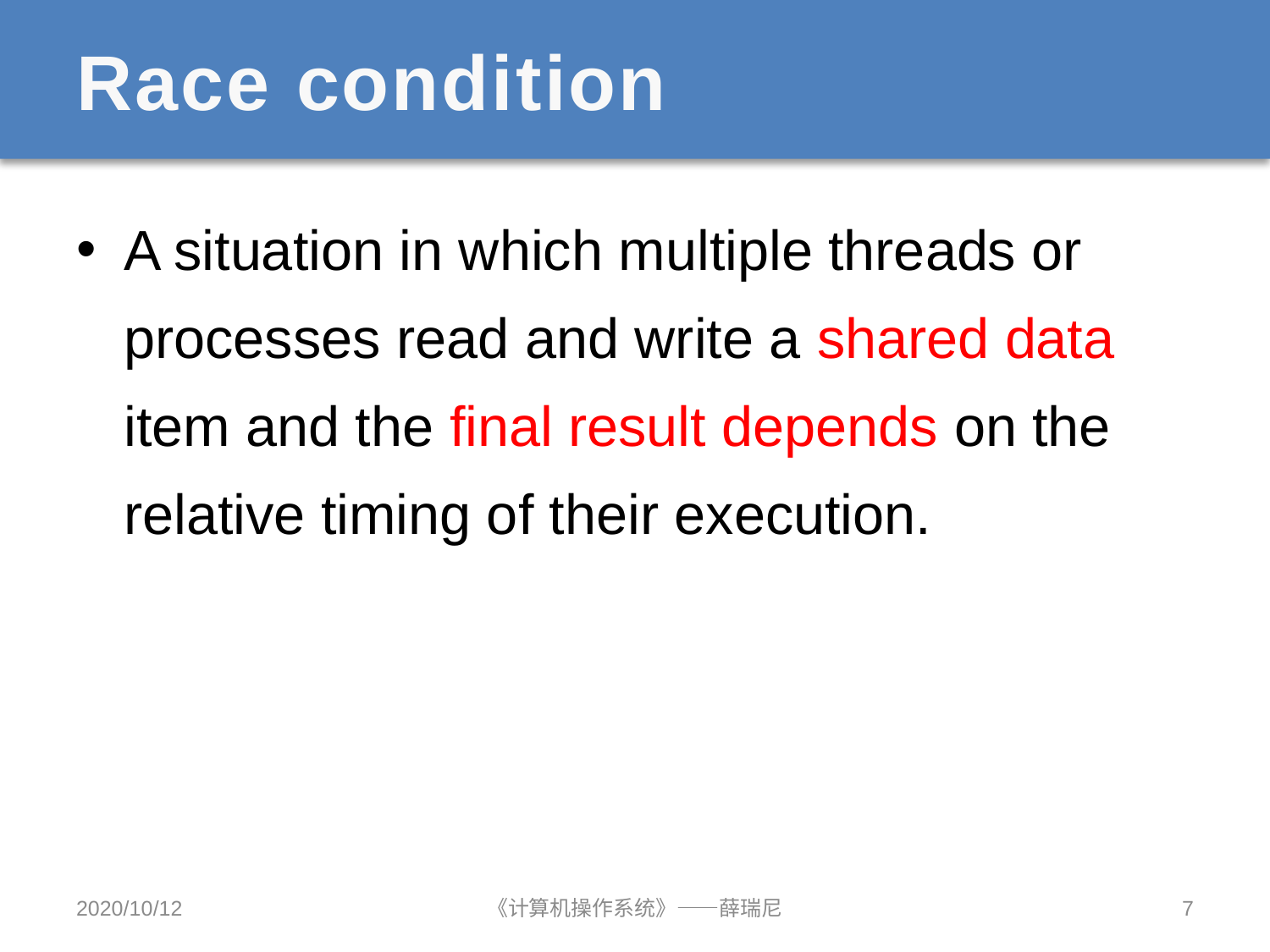

# Race condition
A situation in which multiple threads or processes read and write a shared data item and the final result depends on the relative timing of their execution.
2020/10/12
《计算机操作系统》——薛瑞尼
7